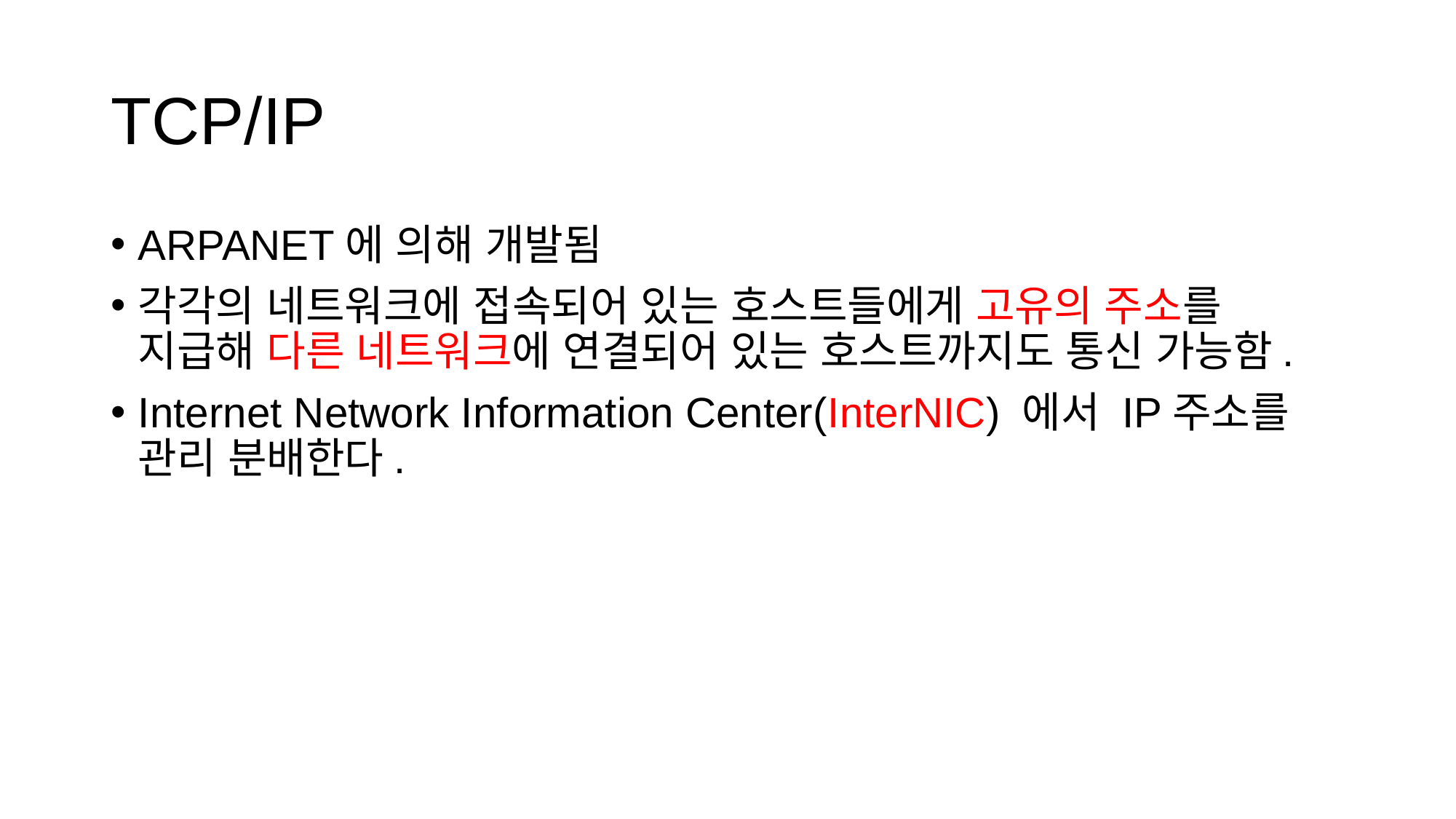

# TCP/IP
ARPANET에 의해 개발됨
각각의 네트워크에 접속되어 있는 호스트들에게 고유의 주소를 지급해 다른 네트워크에 연결되어 있는 호스트까지도 통신 가능함.
Internet Network Information Center(InterNIC) 에서 IP주소를 관리 분배한다.